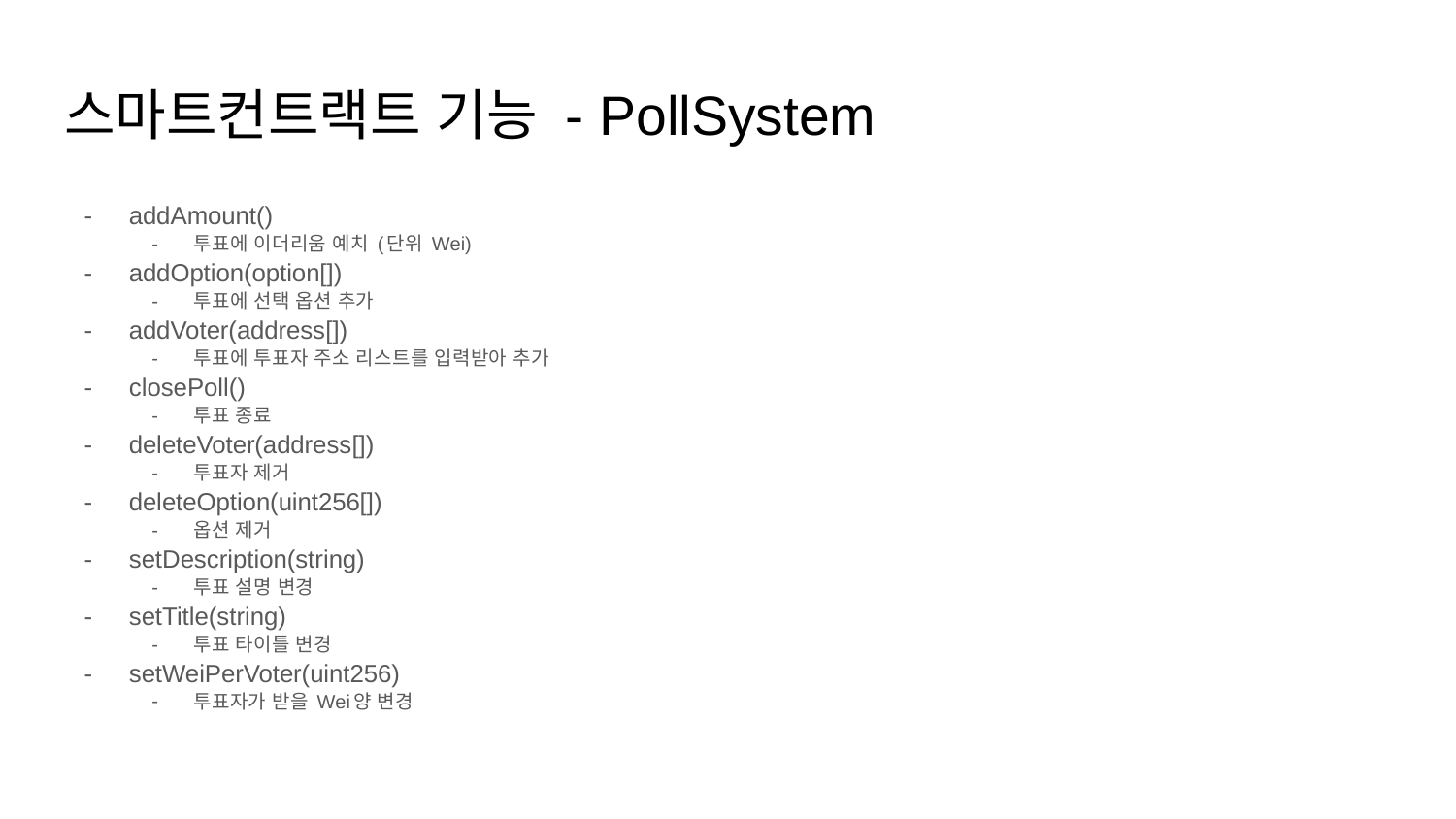

# 스마트컨트랙트 기능 - PollSystem

addAmount()
투표에 이더리움 예치 (단위 Wei)
addOption(option[])
투표에 선택 옵션 추가
addVoter(address[])
투표에 투표자 주소 리스트를 입력받아 추가
closePoll()
투표 종료
deleteVoter(address[])
투표자 제거
deleteOption(uint256[])
옵션 제거
setDescription(string)
투표 설명 변경
setTitle(string)
투표 타이틀 변경
setWeiPerVoter(uint256)
투표자가 받을 Wei양 변경